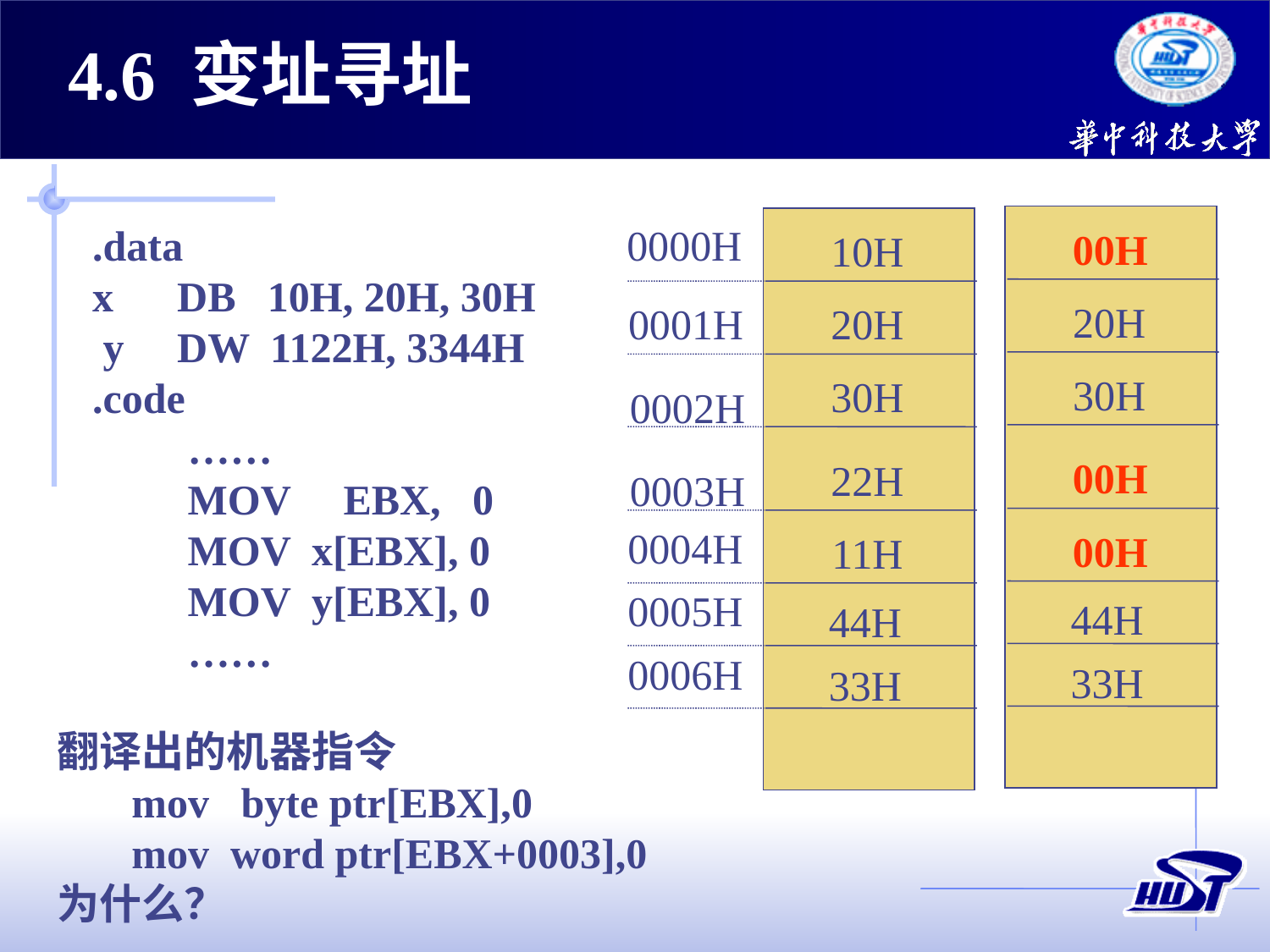

4.6 变址寻址

00H

20H

30H

00H

00H

44H

33H

.data
x      DB   10H, 20H, 30H
 y     DW  1122H, 3344H
.code
         ……
         MOV     EBX,   0
         MOV  x[EBX], 0
         MOV  y[EBX], 0
         ……
0000H
10H

0001H
20H

30H
0002H

22H
0003H

0004H
11H
0005H

44H
0006H

33H

翻译出的机器指令
       mov   byte ptr[EBX],0
       mov  word ptr[EBX+0003],0
为什么？